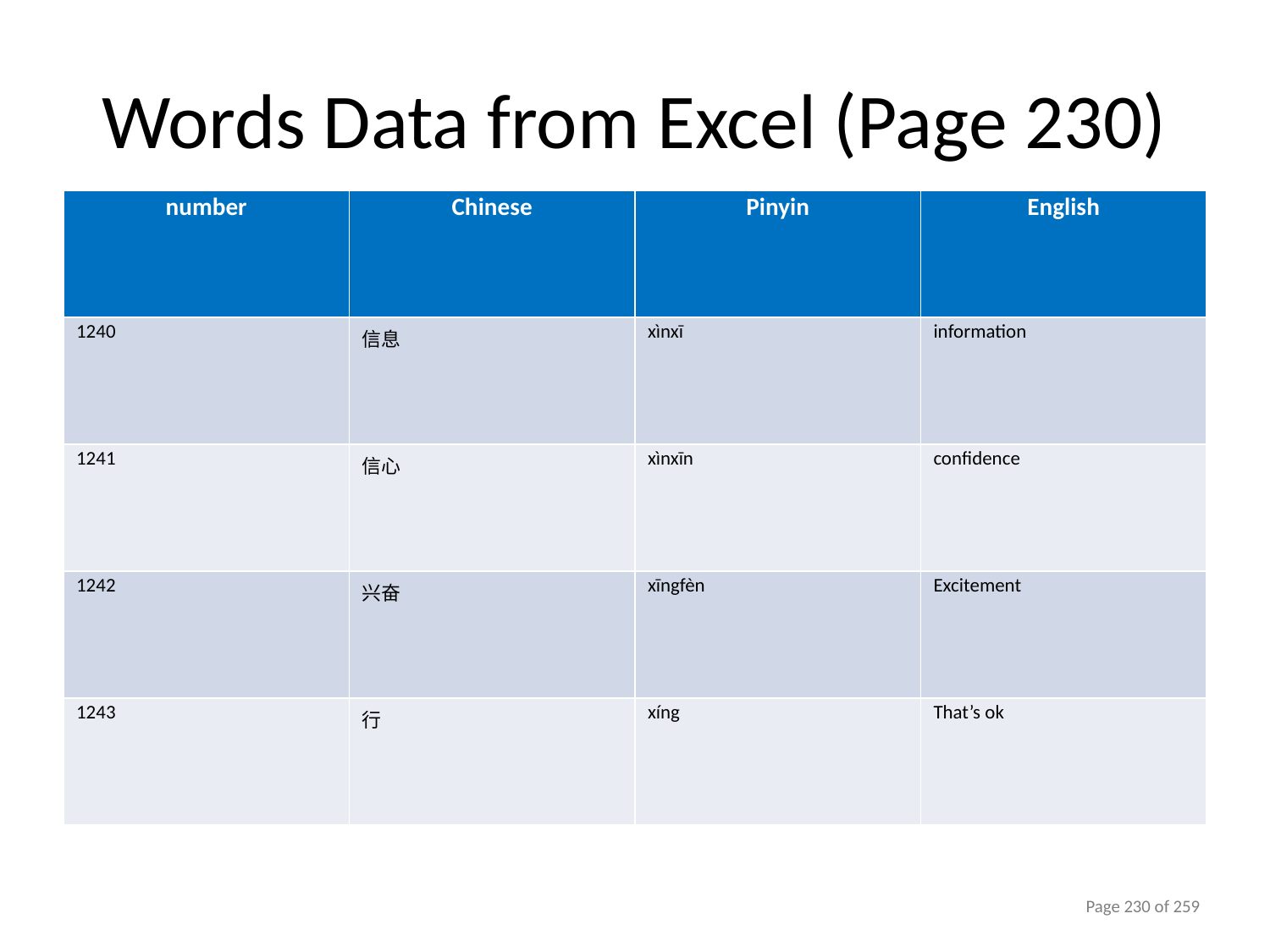

# Words Data from Excel (Page 230)
| number | Chinese | Pinyin | English |
| --- | --- | --- | --- |
| 1240 | 信息 | xìnxī | information |
| 1241 | 信心 | xìnxīn | confidence |
| 1242 | 兴奋 | xīngfèn | Excitement |
| 1243 | 行 | xíng | That’s ok |

Page 230 of 259